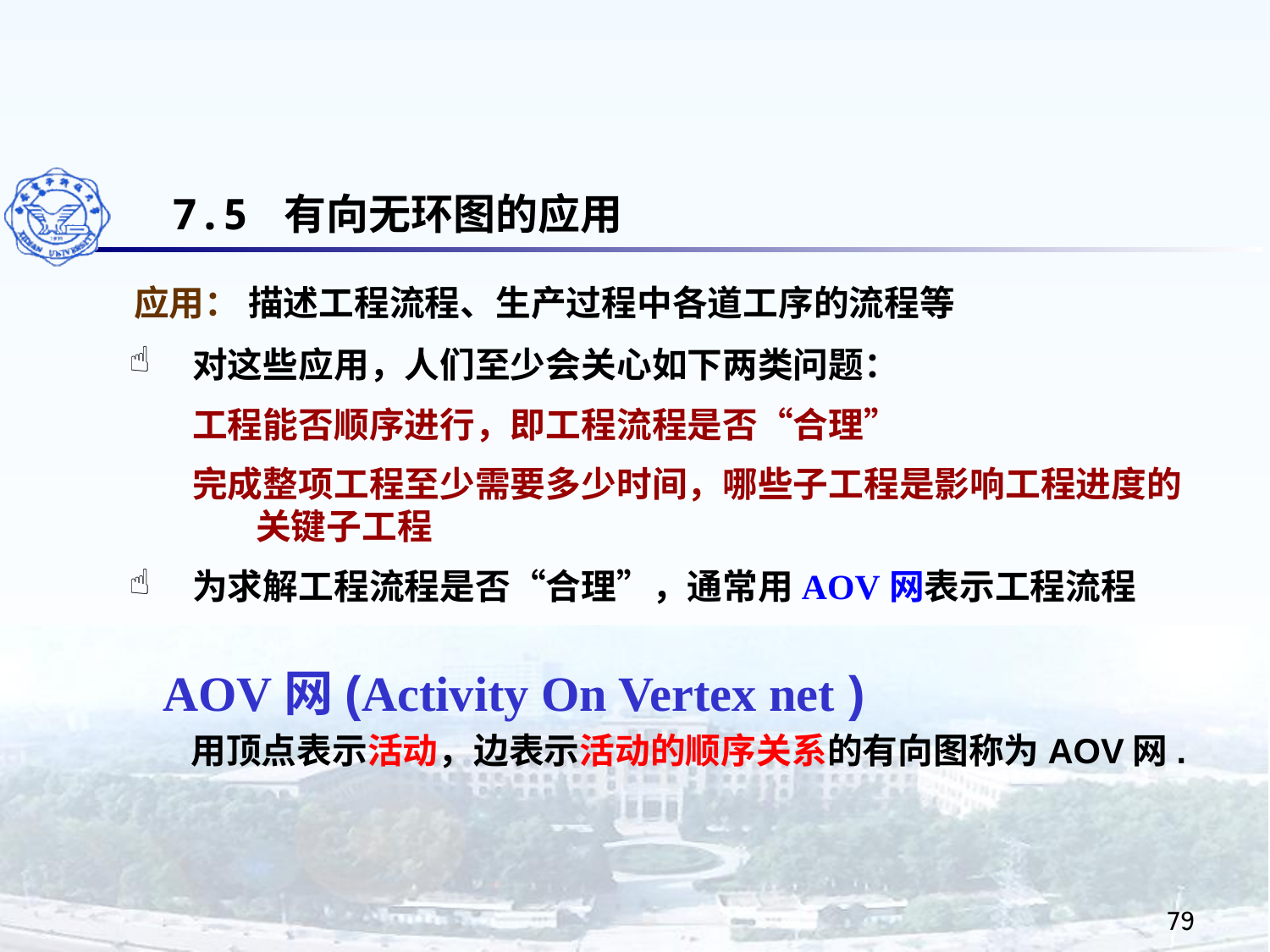

7.5 有向无环图的应用
应用： 描述工程流程、生产过程中各道工序的流程等
对这些应用，人们至少会关心如下两类问题：
工程能否顺序进行，即工程流程是否“合理”
完成整项工程至少需要多少时间，哪些子工程是影响工程进度的关键子工程
为求解工程流程是否“合理”，通常用AOV网表示工程流程
   AOV网(Activity On Vertex net )
用顶点表示活动，边表示活动的顺序关系的有向图称为AOV网.
79